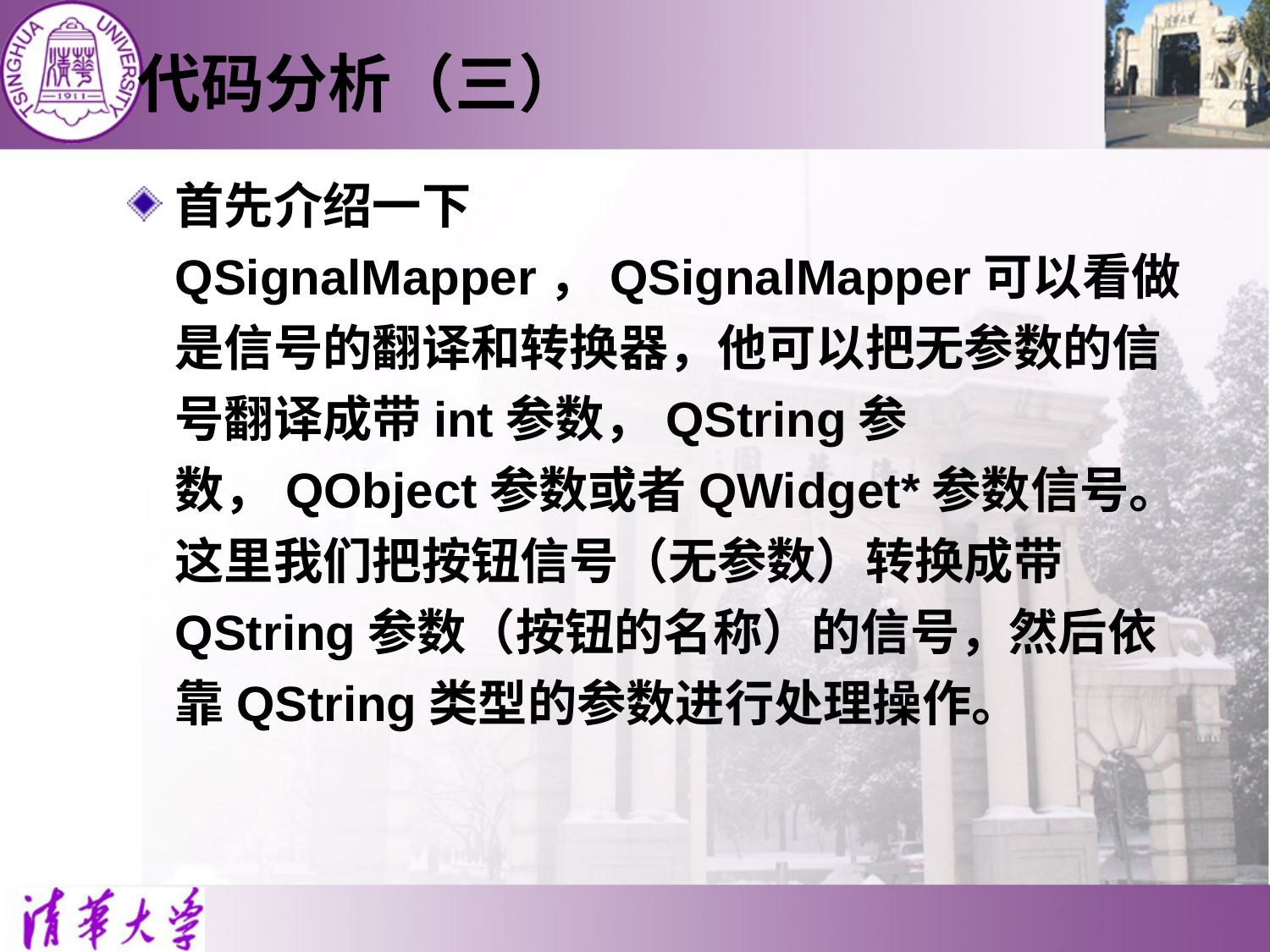

# 代码分析（三）
首先介绍一下QSignalMapper，QSignalMapper可以看做是信号的翻译和转换器，他可以把无参数的信号翻译成带int参数，QString参数，QObject参数或者QWidget*参数信号。这里我们把按钮信号（无参数）转换成带QString参数（按钮的名称）的信号，然后依靠QString类型的参数进行处理操作。